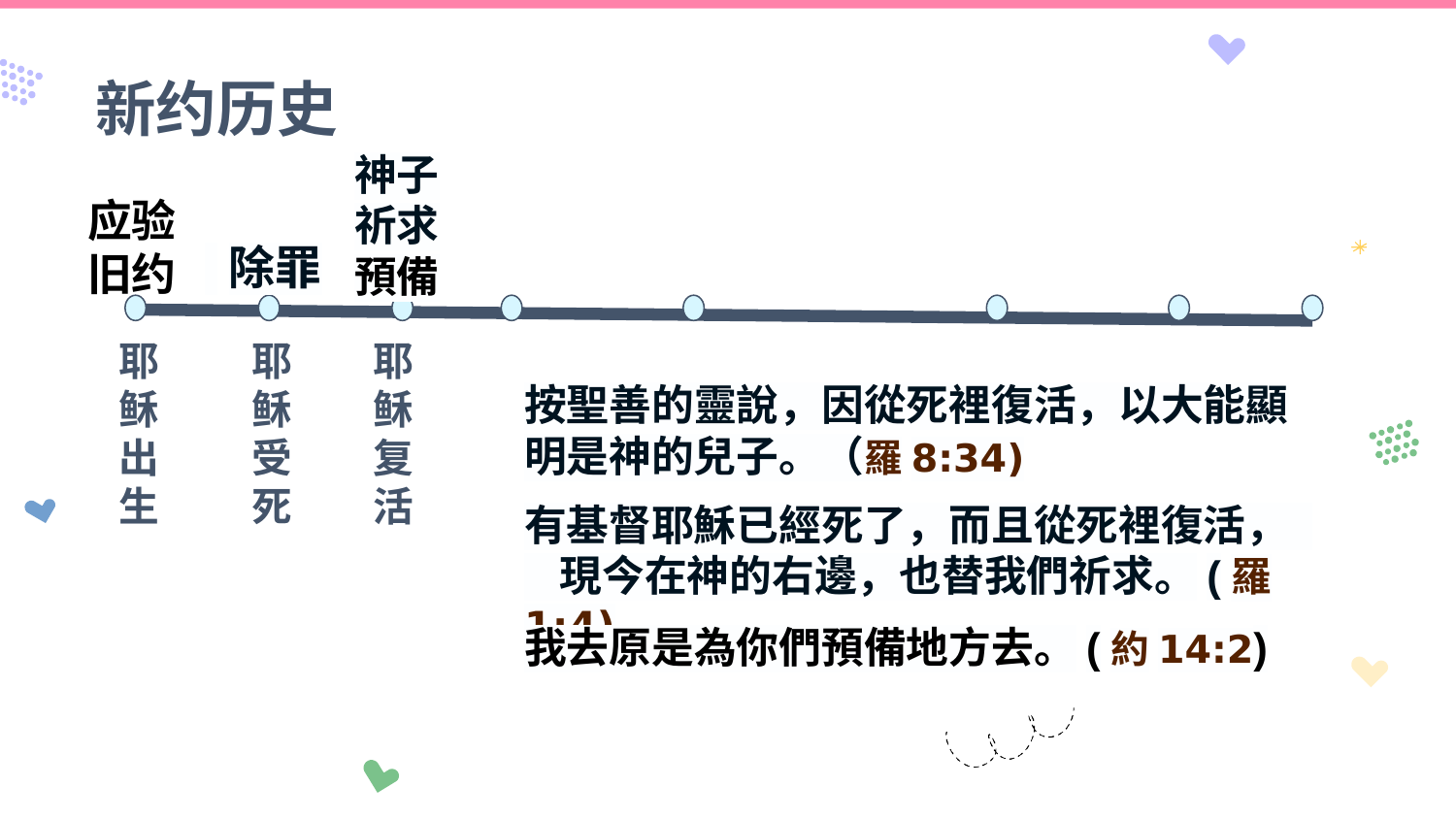

# 新约历史
神子
祈求
預備

应验
旧约
 除罪

耶稣出生
耶稣受死
耶稣复活

按聖善的靈說，因從死裡復活，以大能顯明是神的兒子。（羅8:34)
有基督耶穌已經死了，而且從死裡復活，      現今在神的右邊，也替我們祈求。(羅1:4)
我去原是為你們預備地方去。(約14:2)